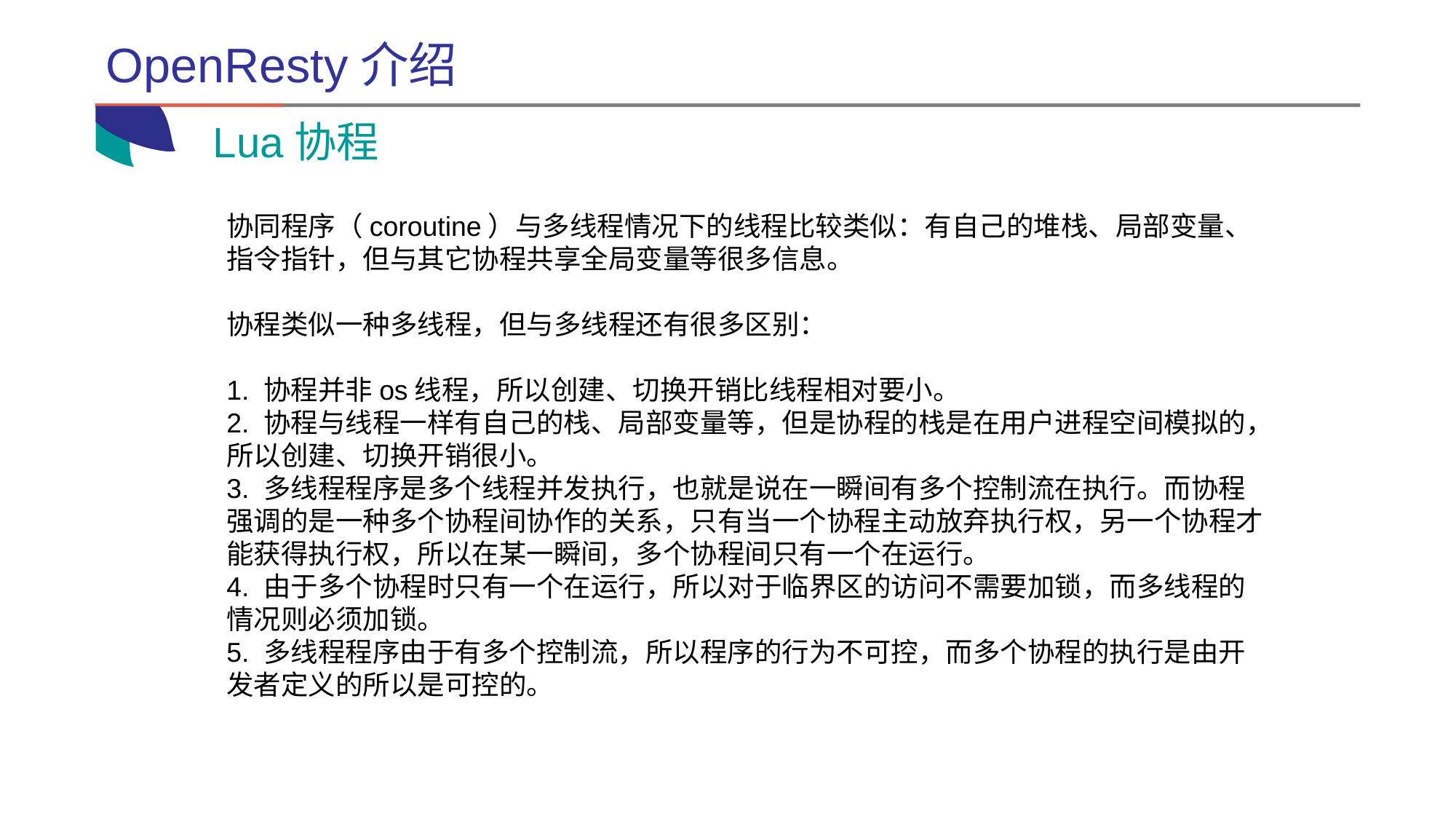

OpenResty介绍

Lua协程

协同程序（coroutine）与多线程情况下的线程比较类似：有自己的堆栈、局部变量、指令指针，但与其它协程共享全局变量等很多信息。

协程类似一种多线程，但与多线程还有很多区别：

1. 协程并非os线程，所以创建、切换开销比线程相对要小。
2. 协程与线程一样有自己的栈、局部变量等，但是协程的栈是在用户进程空间模拟的，所以创建、切换开销很小。
3. 多线程程序是多个线程并发执行，也就是说在一瞬间有多个控制流在执行。而协程强调的是一种多个协程间协作的关系，只有当一个协程主动放弃执行权，另一个协程才能获得执行权，所以在某一瞬间，多个协程间只有一个在运行。
4. 由于多个协程时只有一个在运行，所以对于临界区的访问不需要加锁，而多线程的情况则必须加锁。
5. 多线程程序由于有多个控制流，所以程序的行为不可控，而多个协程的执行是由开发者定义的所以是可控的。